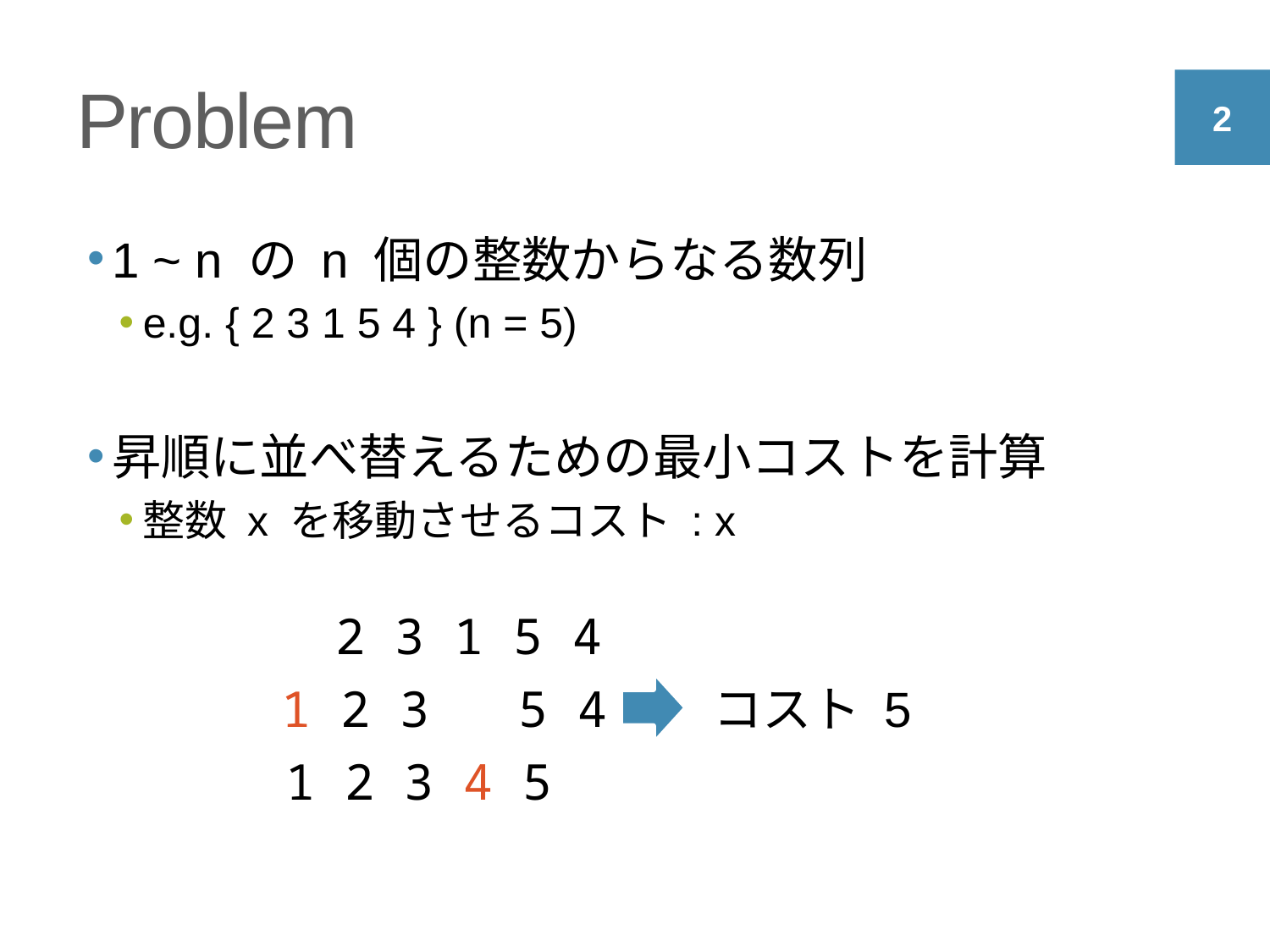

# Problem
1 ~ n の n 個の整数からなる数列
e.g. { 2 3 1 5 4 } (n = 5)

昇順に並べ替えるための最小コストを計算
整数 x を移動させるコスト : x
2 3 1 5 4
1 2 3   5 4

コスト 5
1 2 3 4 5